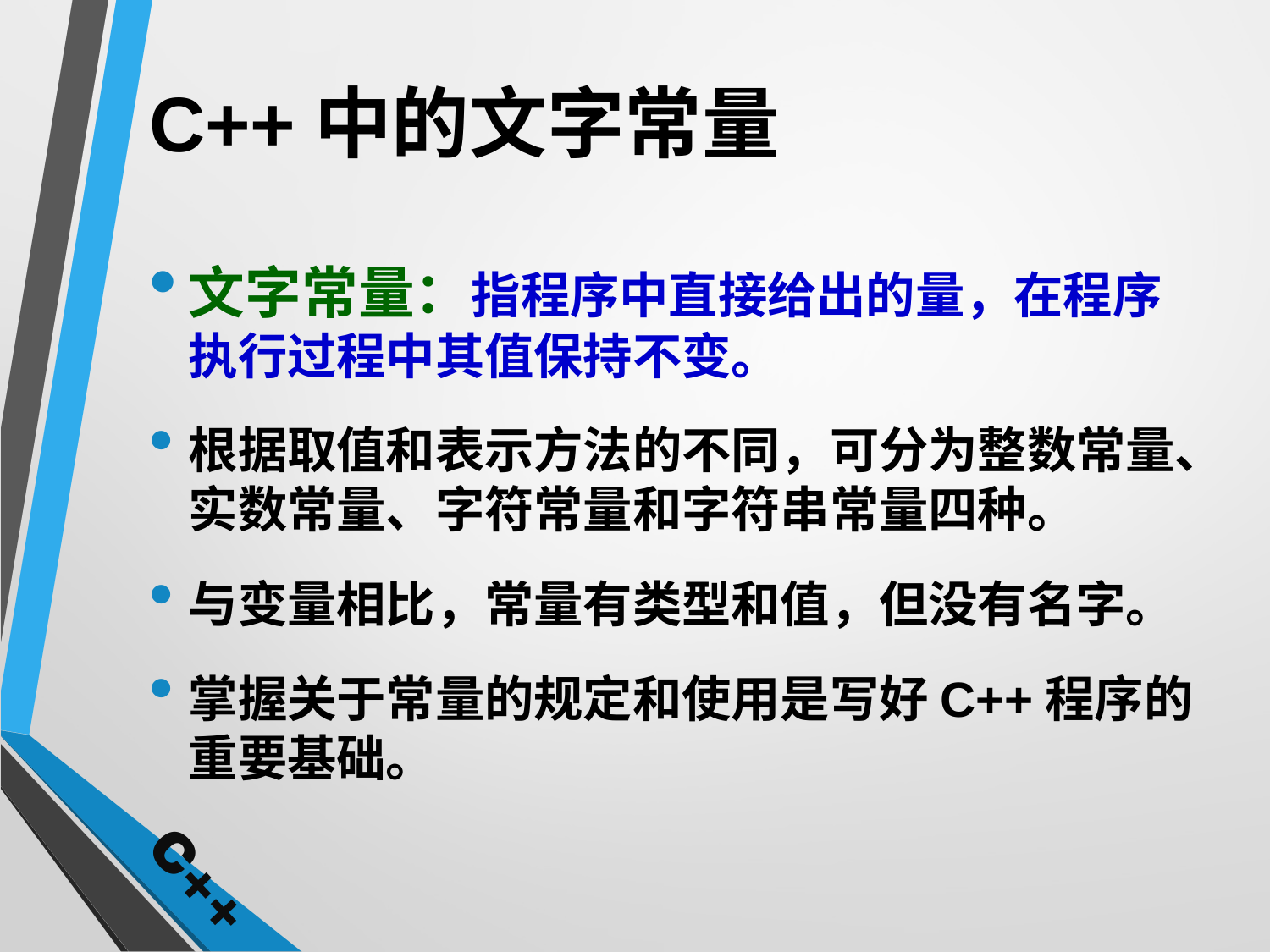

# C++中的文字常量
文字常量：指程序中直接给出的量，在程序执行过程中其值保持不变。
根据取值和表示方法的不同，可分为整数常量、实数常量、字符常量和字符串常量四种。
与变量相比，常量有类型和值，但没有名字。
掌握关于常量的规定和使用是写好C++程序的重要基础。